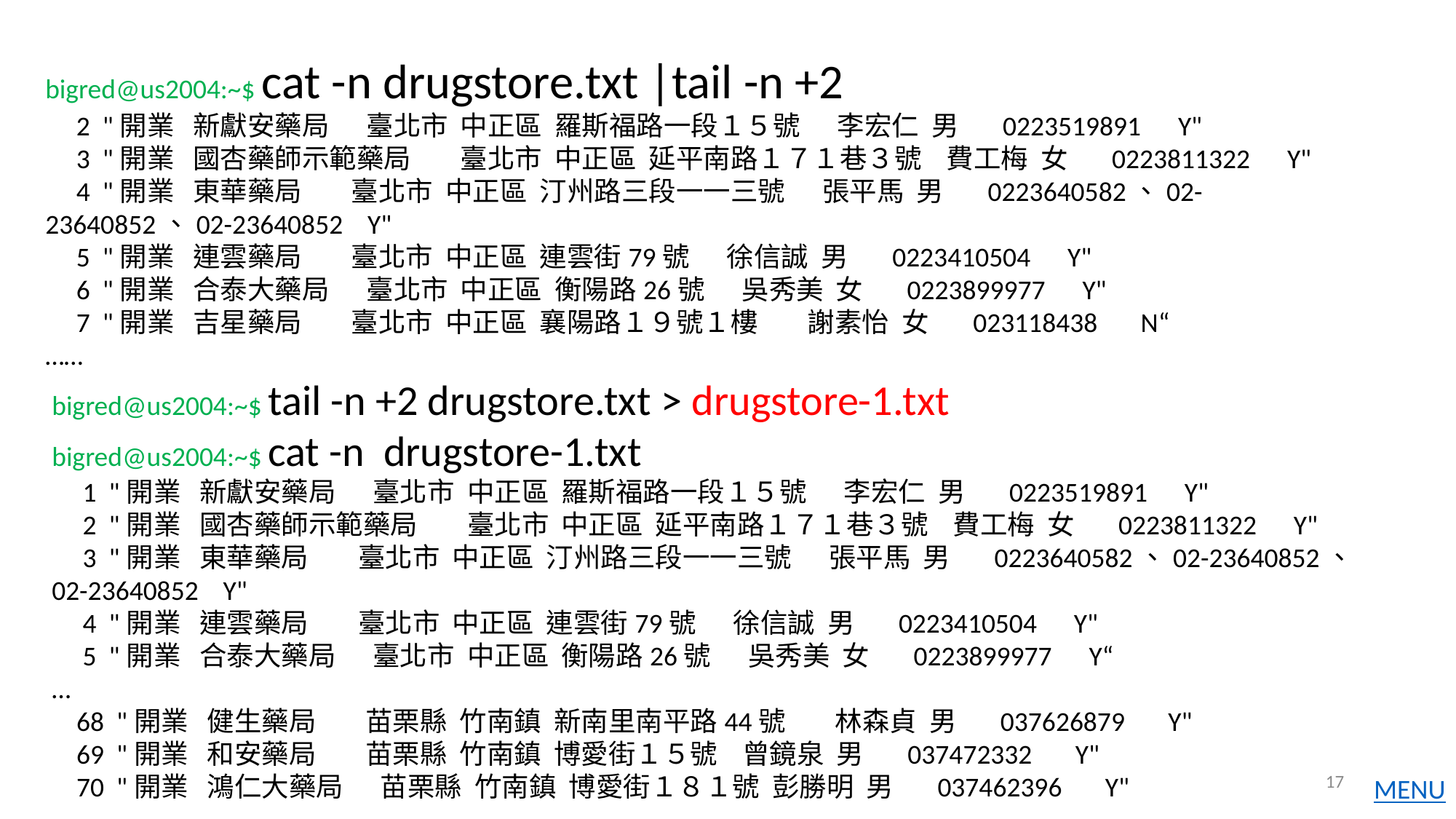

bigred@us2004:~$ cat -n drugstore.txt |tail -n +2
     2  "開業   新獻安藥局      臺北市  中正區  羅斯福路一段１５號      李宏仁  男      0223519891      Y"
     3  "開業   國杏藥師示範藥局        臺北市  中正區  延平南路１７１巷３號    費工梅  女      0223811322      Y"
     4  "開業   東華藥局        臺北市  中正區  汀州路三段一一三號      張平馬  男      0223640582、02-23640852、02-23640852    Y"
     5  "開業   連雲藥局        臺北市  中正區  連雲街79號      徐信誠  男      0223410504      Y"
     6  "開業   合泰大藥局      臺北市  中正區  衡陽路26號      吳秀美  女      0223899977      Y"
     7  "開業   吉星藥局        臺北市  中正區  襄陽路１９號１樓        謝素怡  女      023118438       N“
……
bigred@us2004:~$ tail -n +2 drugstore.txt > drugstore-1.txt
bigred@us2004:~$ cat -n  drugstore-1.txt
     1  "開業   新獻安藥局      臺北市  中正區  羅斯福路一段１５號      李宏仁  男      0223519891      Y"
     2  "開業   國杏藥師示範藥局        臺北市  中正區  延平南路１７１巷３號    費工梅  女      0223811322      Y"
     3  "開業   東華藥局        臺北市  中正區  汀州路三段一一三號      張平馬  男      0223640582、02-23640852、02-23640852    Y"
     4  "開業   連雲藥局        臺北市  中正區  連雲街79號      徐信誠  男      0223410504      Y"
     5  "開業   合泰大藥局      臺北市  中正區  衡陽路26號      吳秀美  女      0223899977      Y“
…
    68  "開業   健生藥局        苗栗縣  竹南鎮  新南里南平路44號        林森貞  男      037626879       Y"
    69  "開業   和安藥局        苗栗縣  竹南鎮  博愛街１５號    曾鏡泉  男      037472332       Y"
    70  "開業   鴻仁大藥局      苗栗縣  竹南鎮  博愛街１８１號  彭勝明  男      037462396       Y"

17